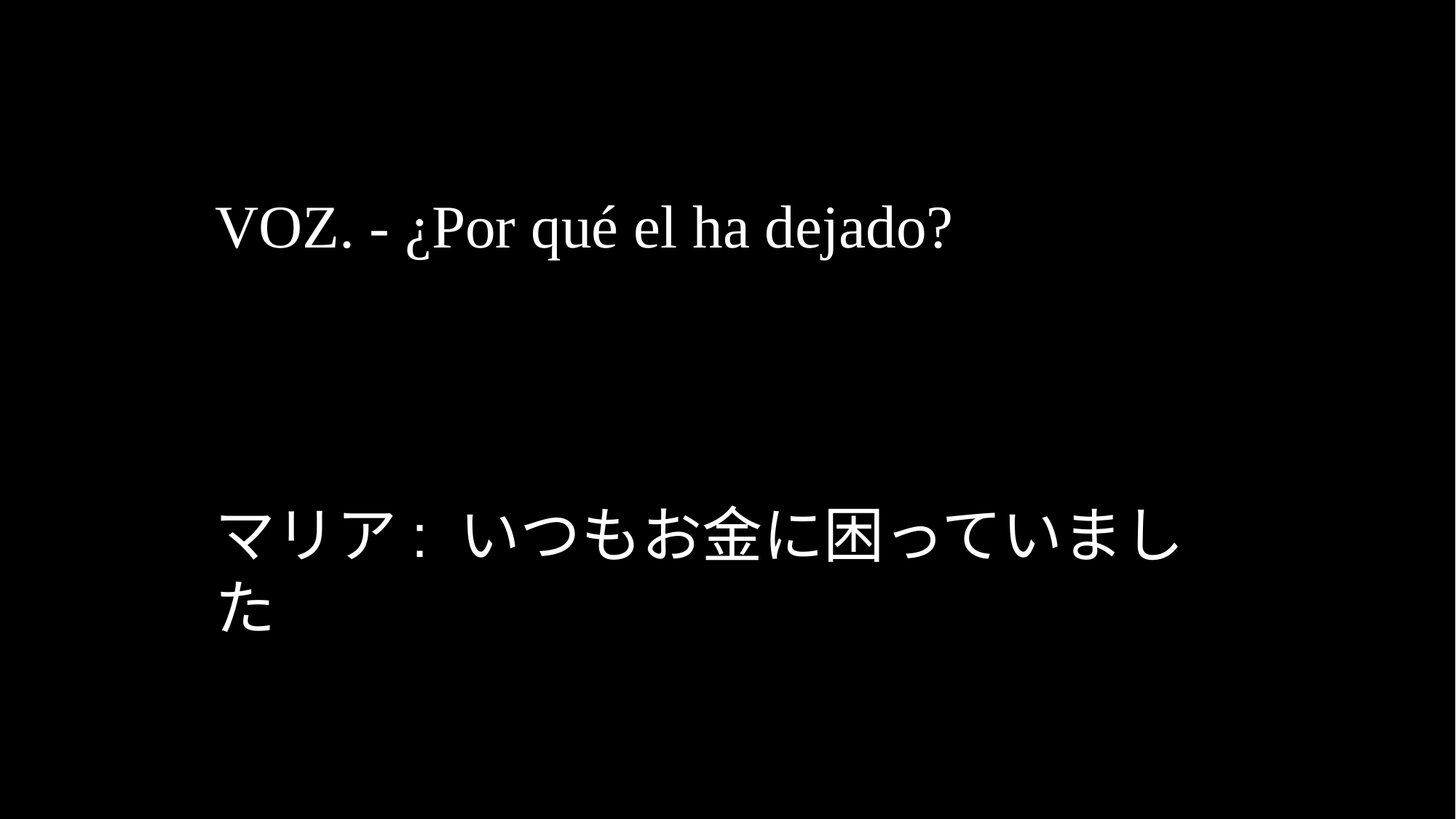

VOZ. - ¿Por qué el ha dejado?

マリア: いつもお金に困っていました